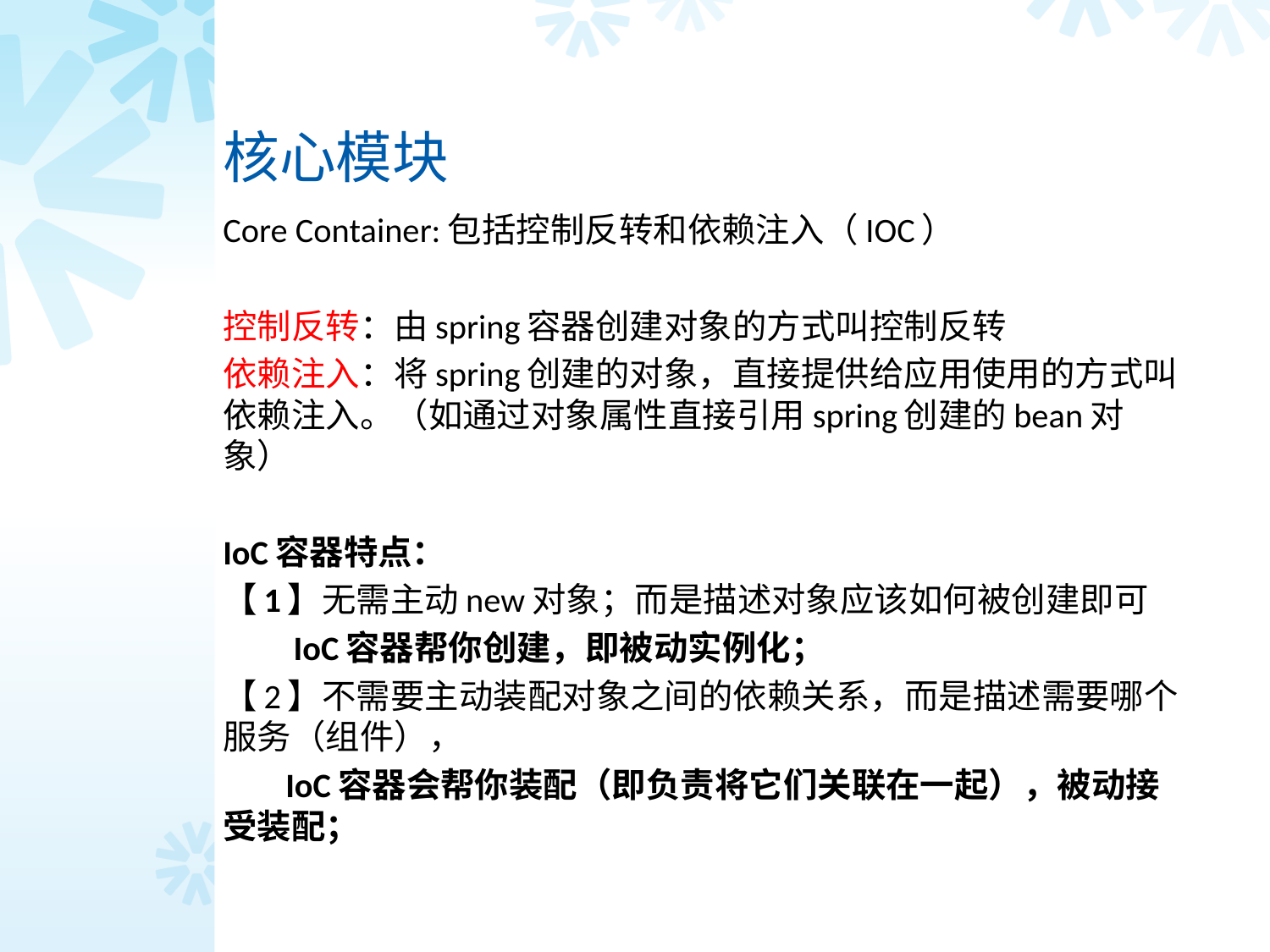

# 核心模块
Core Container:包括控制反转和依赖注入（IOC）

控制反转：由spring容器创建对象的方式叫控制反转
依赖注入：将spring创建的对象，直接提供给应用使用的方式叫依赖注入。（如通过对象属性直接引用spring创建的bean对象）

IoC容器特点：
【1】无需主动new对象；而是描述对象应该如何被创建即可
         IoC容器帮你创建，即被动实例化；
【2】不需要主动装配对象之间的依赖关系，而是描述需要哪个服务（组件），
        IoC容器会帮你装配（即负责将它们关联在一起），被动接受装配；